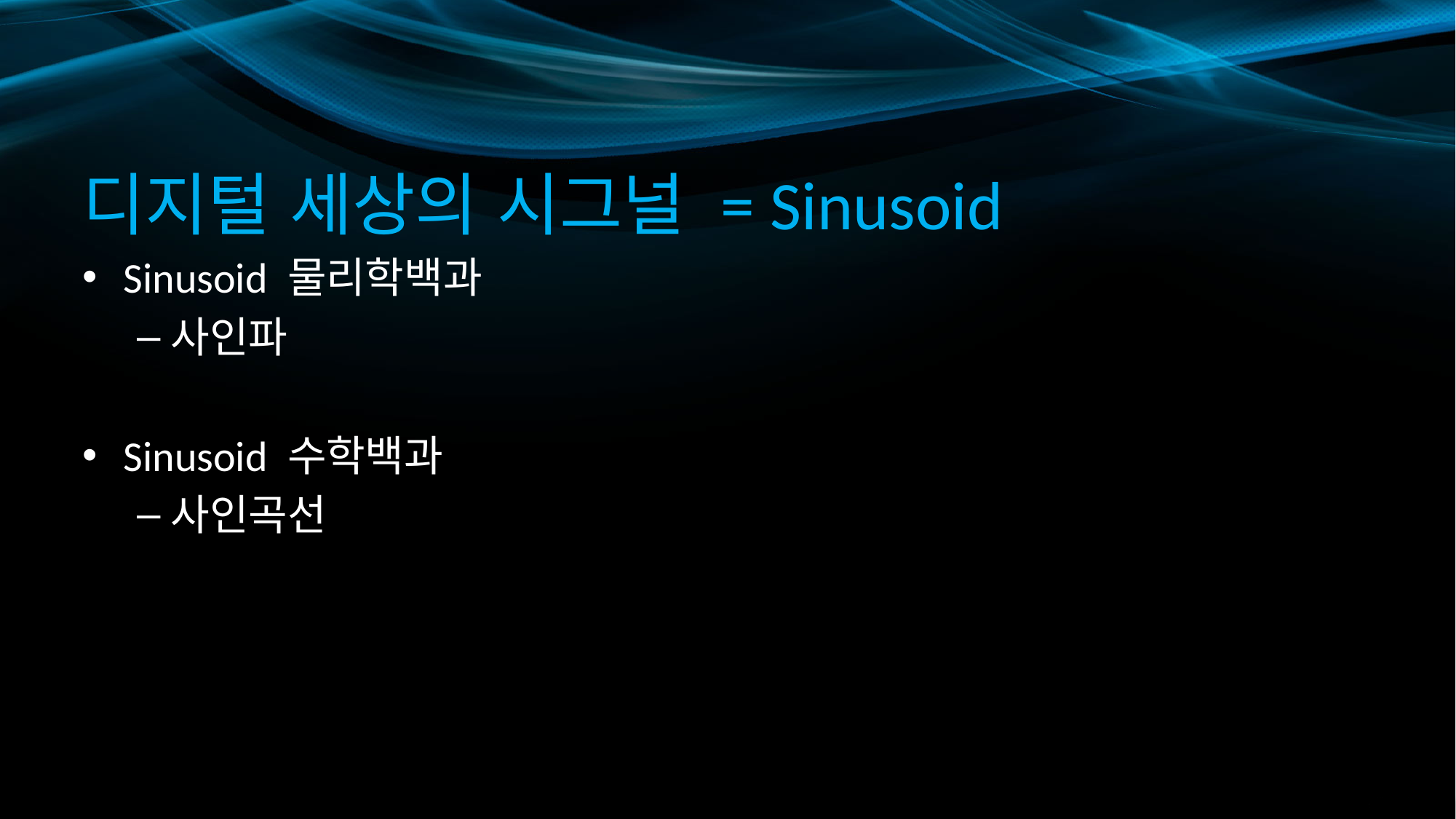

# 디지털 세상의 시그널 = Sinusoid
Sinusoid 물리학백과
사인파

Sinusoid 수학백과
사인곡선